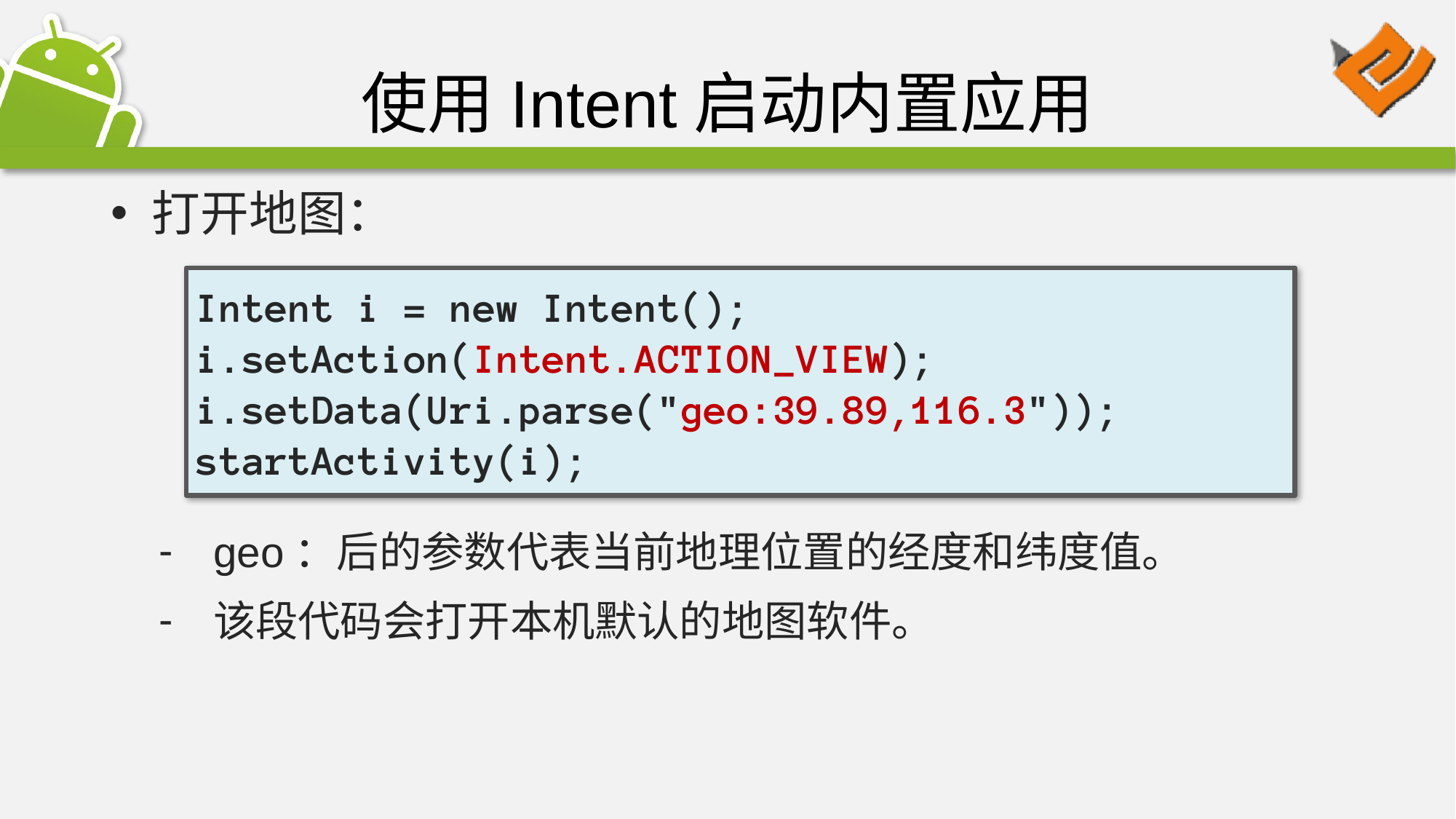

# 使用Intent启动内置应用
打开地图：
Intent i = new Intent();
i.setAction(Intent.ACTION_VIEW);
i.setData(Uri.parse("geo:39.89,116.3"));
startActivity(i);
geo：后的参数代表当前地理位置的经度和纬度值。
该段代码会打开本机默认的地图软件。